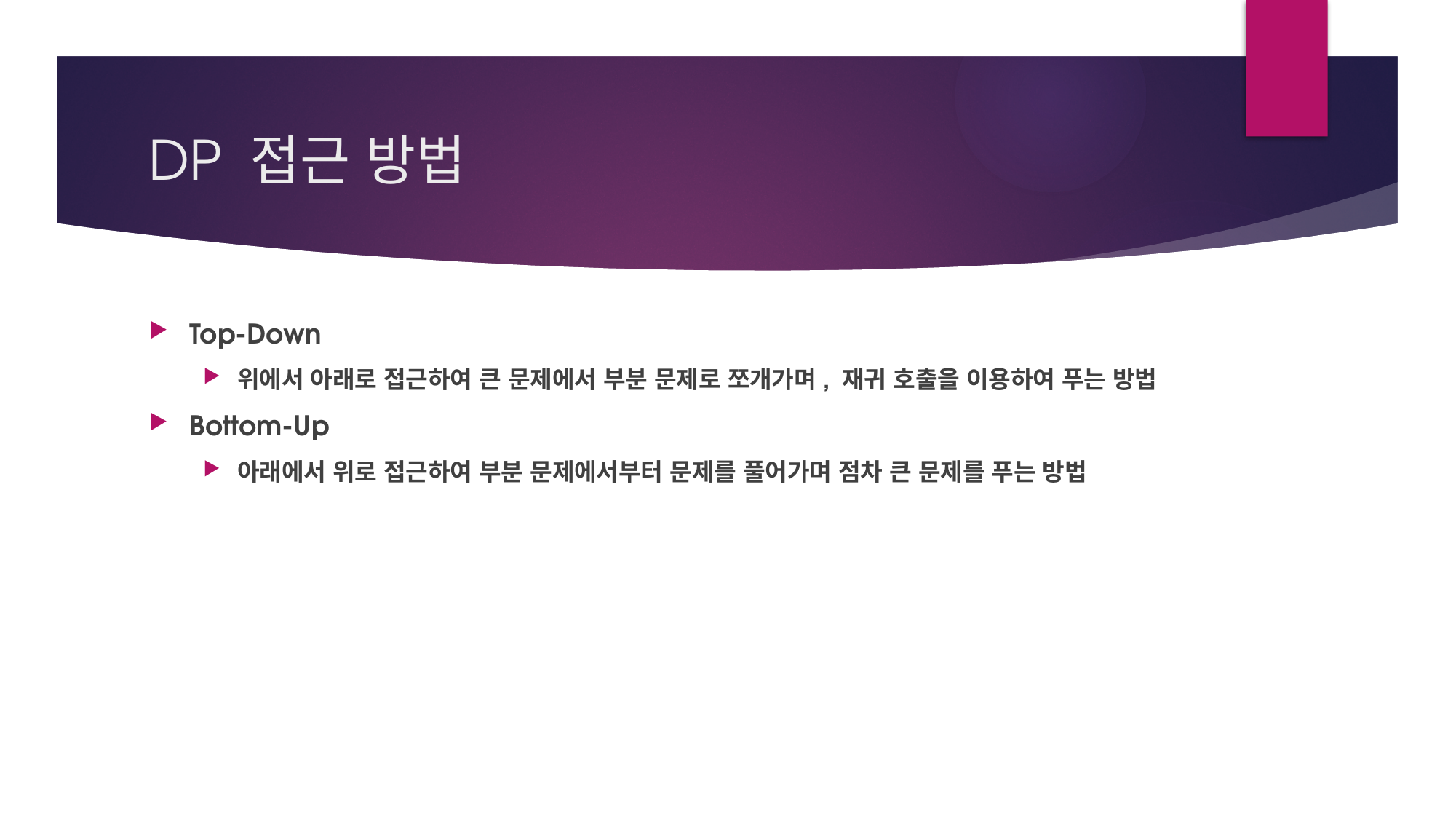

# DP 접근 방법
Top-Down
위에서 아래로 접근하여 큰 문제에서 부분 문제로 쪼개가며, 재귀 호출을 이용하여 푸는 방법
Bottom-Up
아래에서 위로 접근하여 부분 문제에서부터 문제를 풀어가며 점차 큰 문제를 푸는 방법